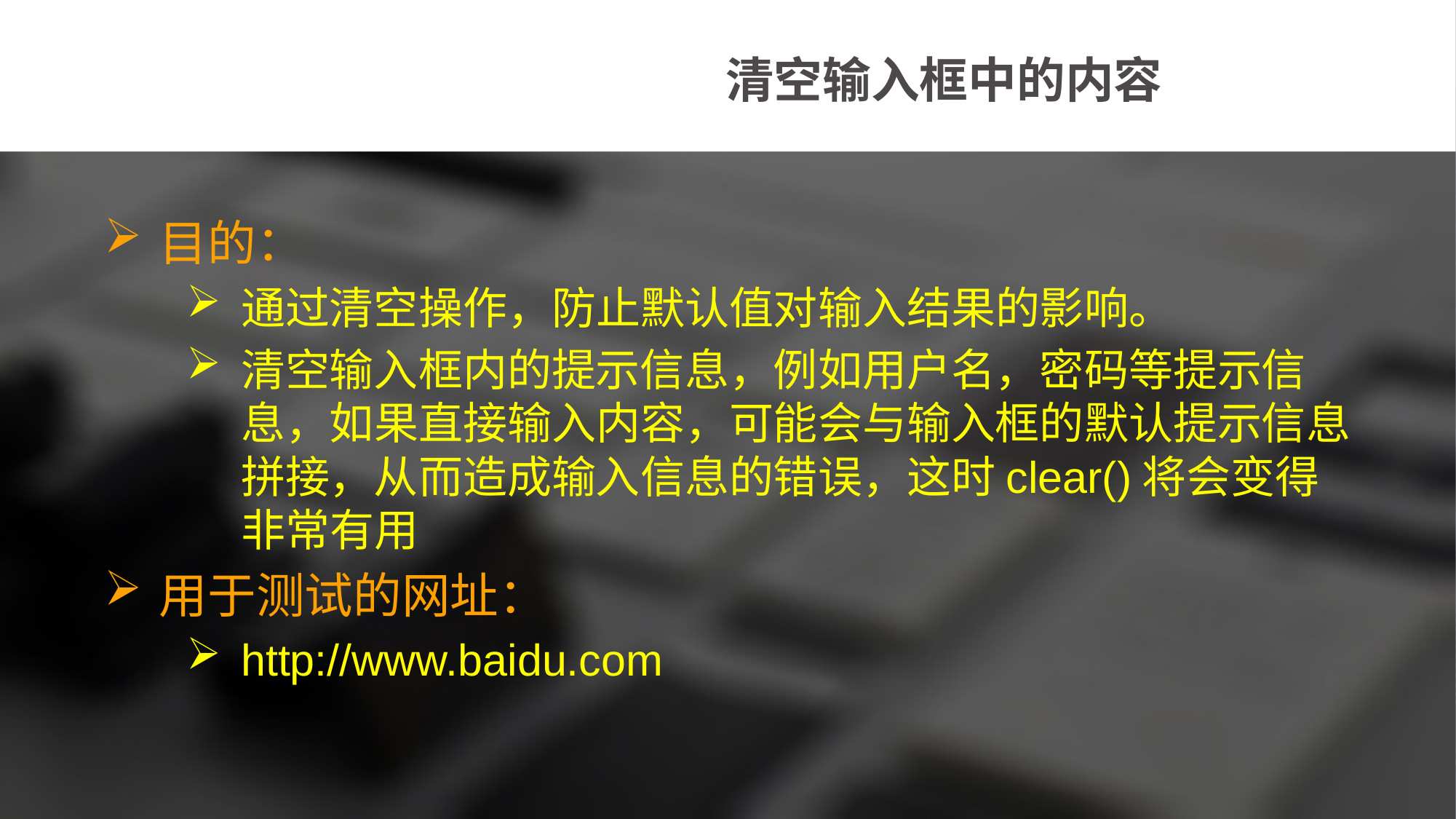

清空输入框中的内容
目的：
通过清空操作，防止默认值对输入结果的影响。
清空输入框内的提示信息，例如用户名，密码等提示信息，如果直接输入内容，可能会与输入框的默认提示信息拼接，从而造成输入信息的错误，这时clear()将会变得非常有用
用于测试的网址：
http://www.baidu.com